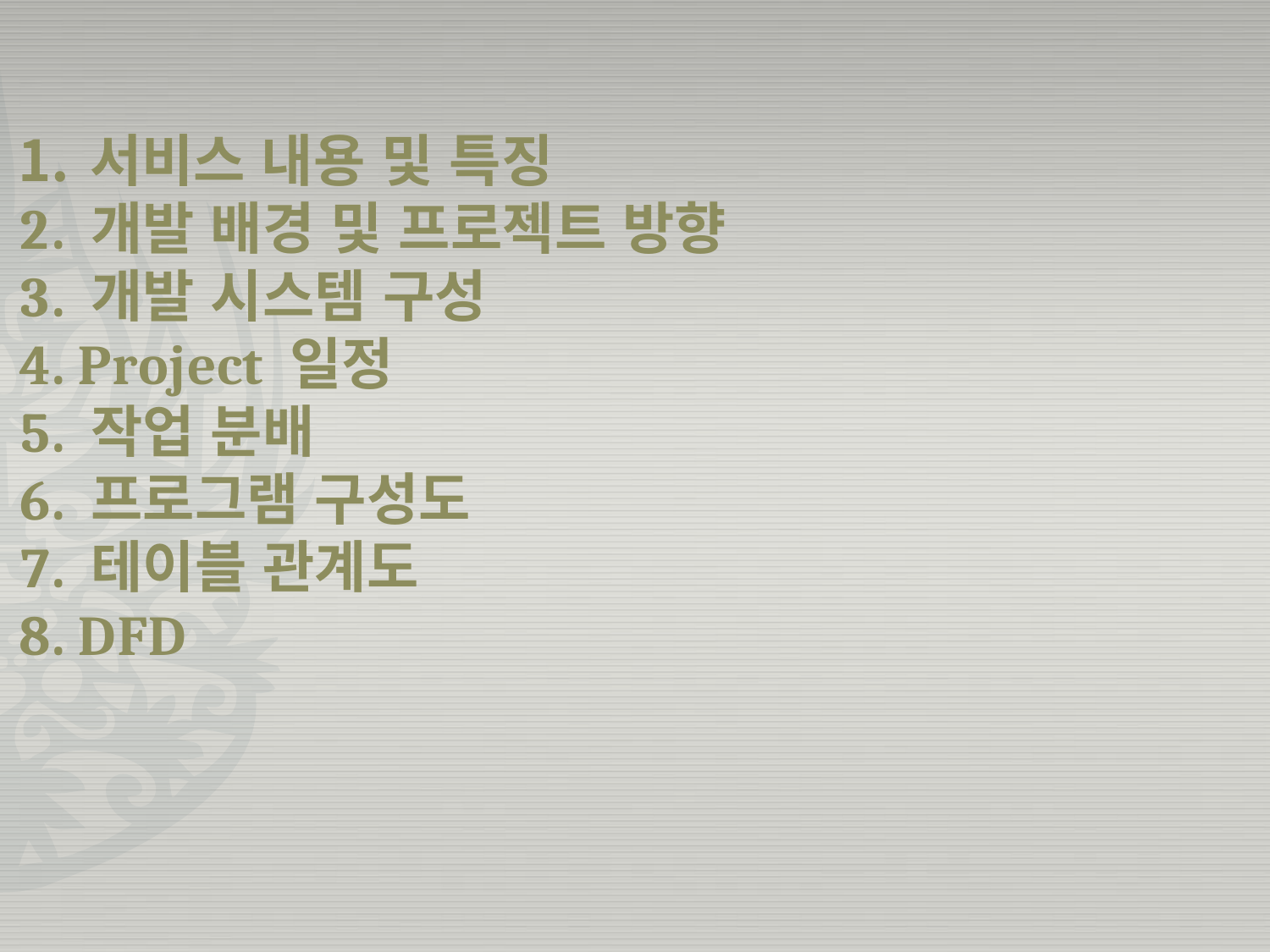

서비스 내용 및 특징
2. 개발 배경 및 프로젝트 방향
3. 개발 시스템 구성
4. Project 일정
5. 작업 분배
6. 프로그램 구성도
7. 테이블 관계도
8. DFD